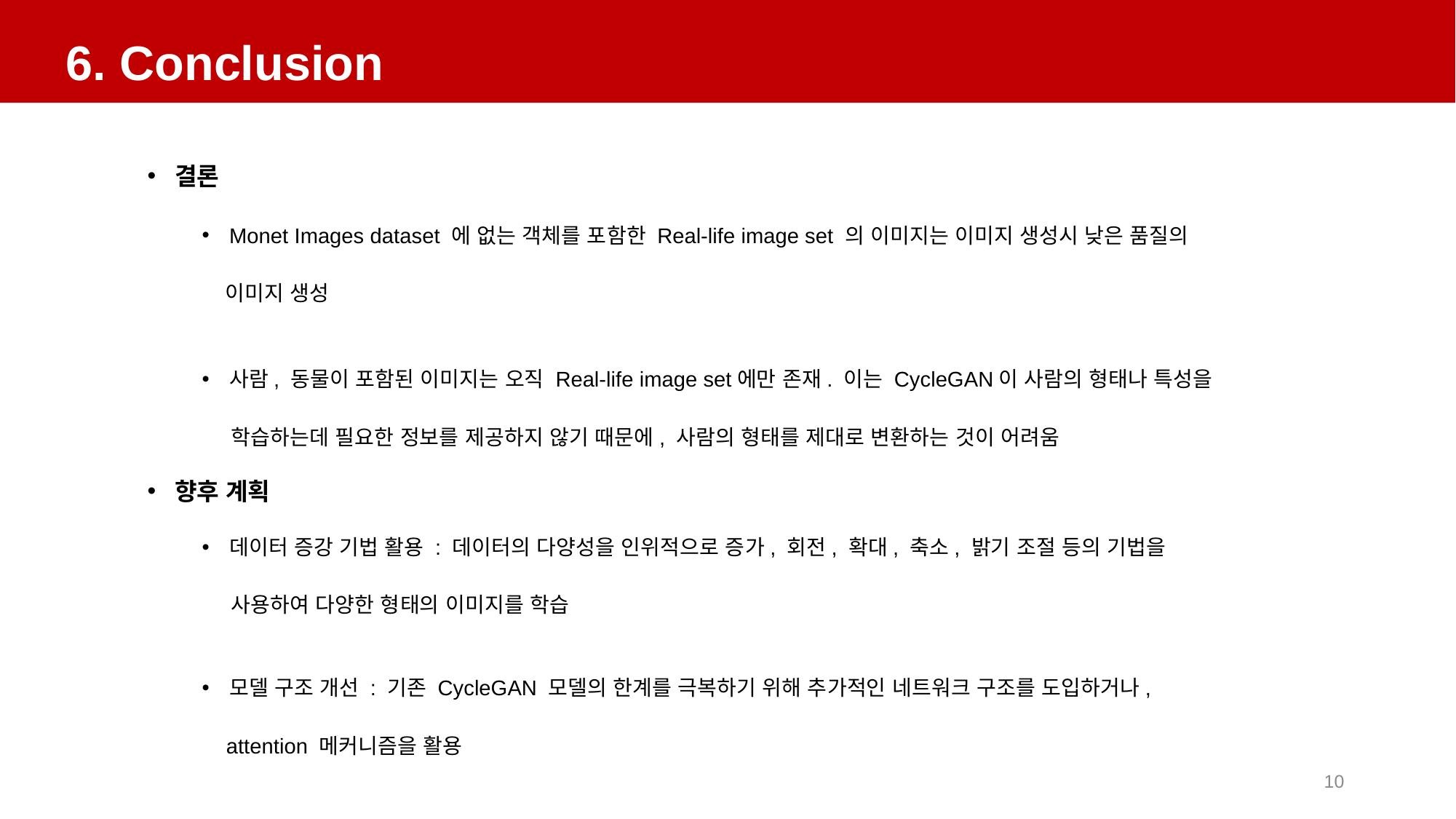

# 6. Conclusion
결론

Monet Images dataset 에 없는 객체를 포함한 Real-life image set 의 이미지는 이미지 생성시 낮은 품질의

   이미지 생성

사람, 동물이 포함된 이미지는 오직 Real-life image set에만 존재. 이는 CycleGAN이 사람의 형태나 특성을

    학습하는데 필요한 정보를 제공하지 않기 때문에, 사람의 형태를 제대로 변환하는 것이 어려움
향후 계획

데이터 증강 기법 활용 : 데이터의 다양성을 인위적으로 증가, 회전, 확대, 축소, 밝기 조절 등의 기법을

    사용하여 다양한 형태의 이미지를 학습

모델 구조 개선 : 기존 CycleGAN 모델의 한계를 극복하기 위해 추가적인 네트워크 구조를 도입하거나,

    attention 메커니즘을 활용

10